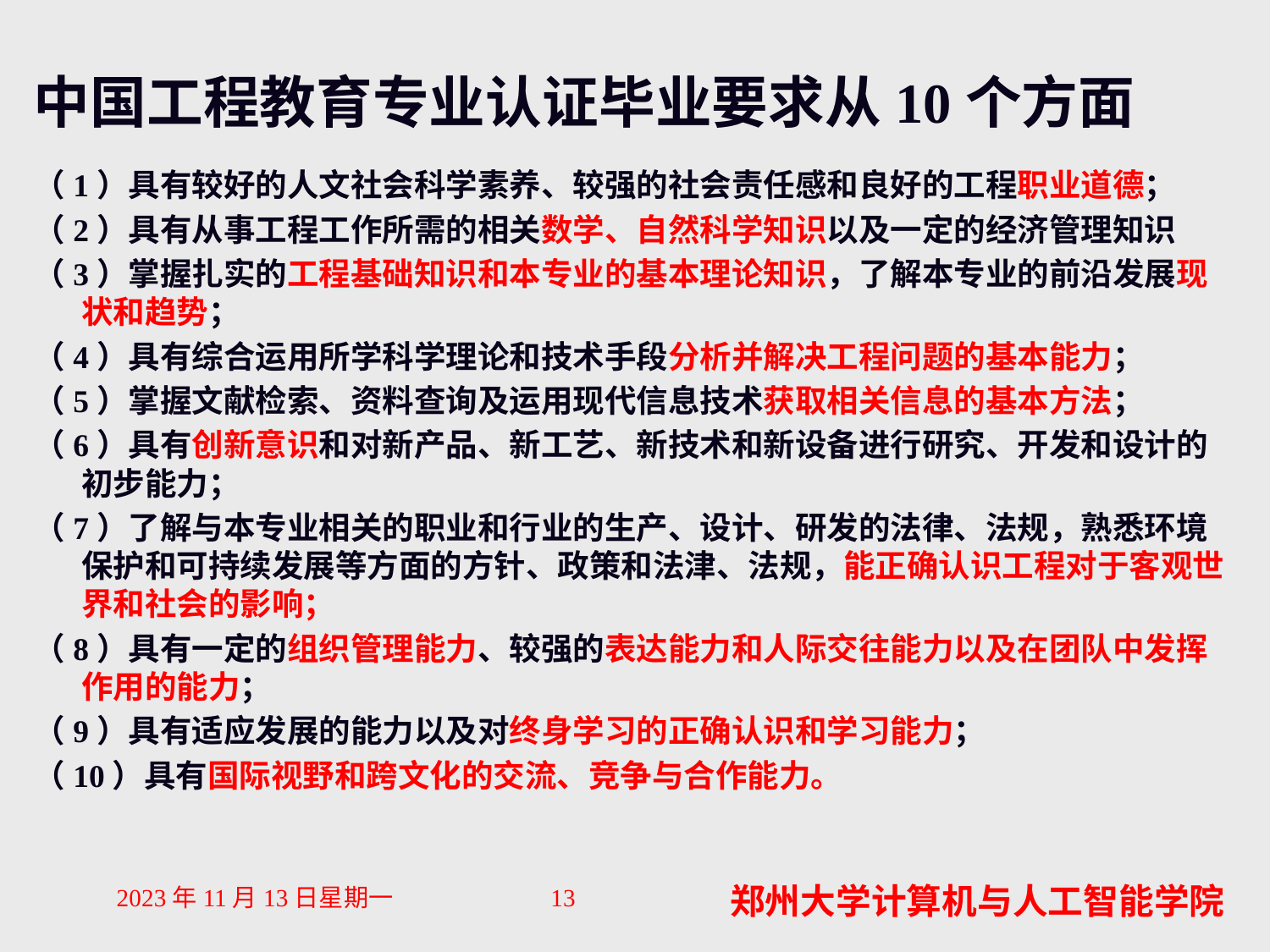

# 中国工程教育专业认证毕业要求从10个方面
（1）具有较好的人文社会科学素养、较强的社会责任感和良好的工程职业道德；
（2）具有从事工程工作所需的相关数学、自然科学知识以及一定的经济管理知识
（3）掌握扎实的工程基础知识和本专业的基本理论知识，了解本专业的前沿发展现状和趋势；
（4）具有综合运用所学科学理论和技术手段分析并解决工程问题的基本能力；
（5）掌握文献检索、资料查询及运用现代信息技术获取相关信息的基本方法；
（6）具有创新意识和对新产品、新工艺、新技术和新设备进行研究、开发和设计的初步能力；
（7）了解与本专业相关的职业和行业的生产、设计、研发的法律、法规，熟悉环境保护和可持续发展等方面的方针、政策和法津、法规，能正确认识工程对于客观世界和社会的影响；
（8）具有一定的组织管理能力、较强的表达能力和人际交往能力以及在团队中发挥作用的能力；
（9）具有适应发展的能力以及对终身学习的正确认识和学习能力；
（10）具有国际视野和跨文化的交流、竞争与合作能力。